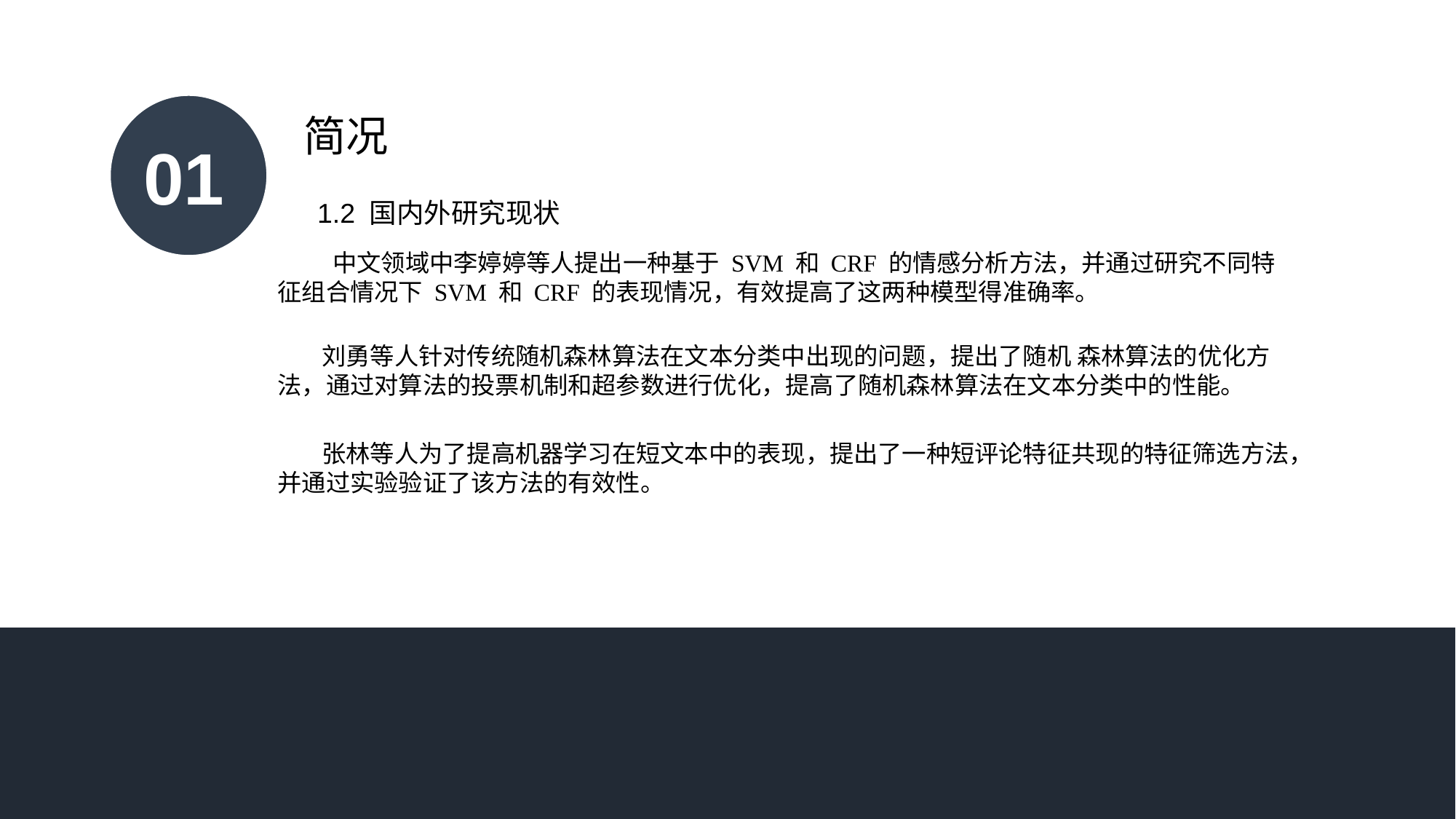

01
简况
1.2 国内外研究现状
         中文领域中李婷婷等人提出一种基于 SVM 和 CRF 的情感分析方法，并通过研究不同特征组合情况下 SVM 和 CRF 的表现情况，有效提高了这两种模型得准确率。
       刘勇等人针对传统随机森林算法在文本分类中出现的问题，提出了随机 森林算法的优化方法，通过对算法的投票机制和超参数进行优化，提高了随机森林算法在文本分类中的性能。
       张林等人为了提高机器学习在短文本中的表现，提出了一种短评论特征共现的特征筛选方法，并通过实验验证了该方法的有效性。